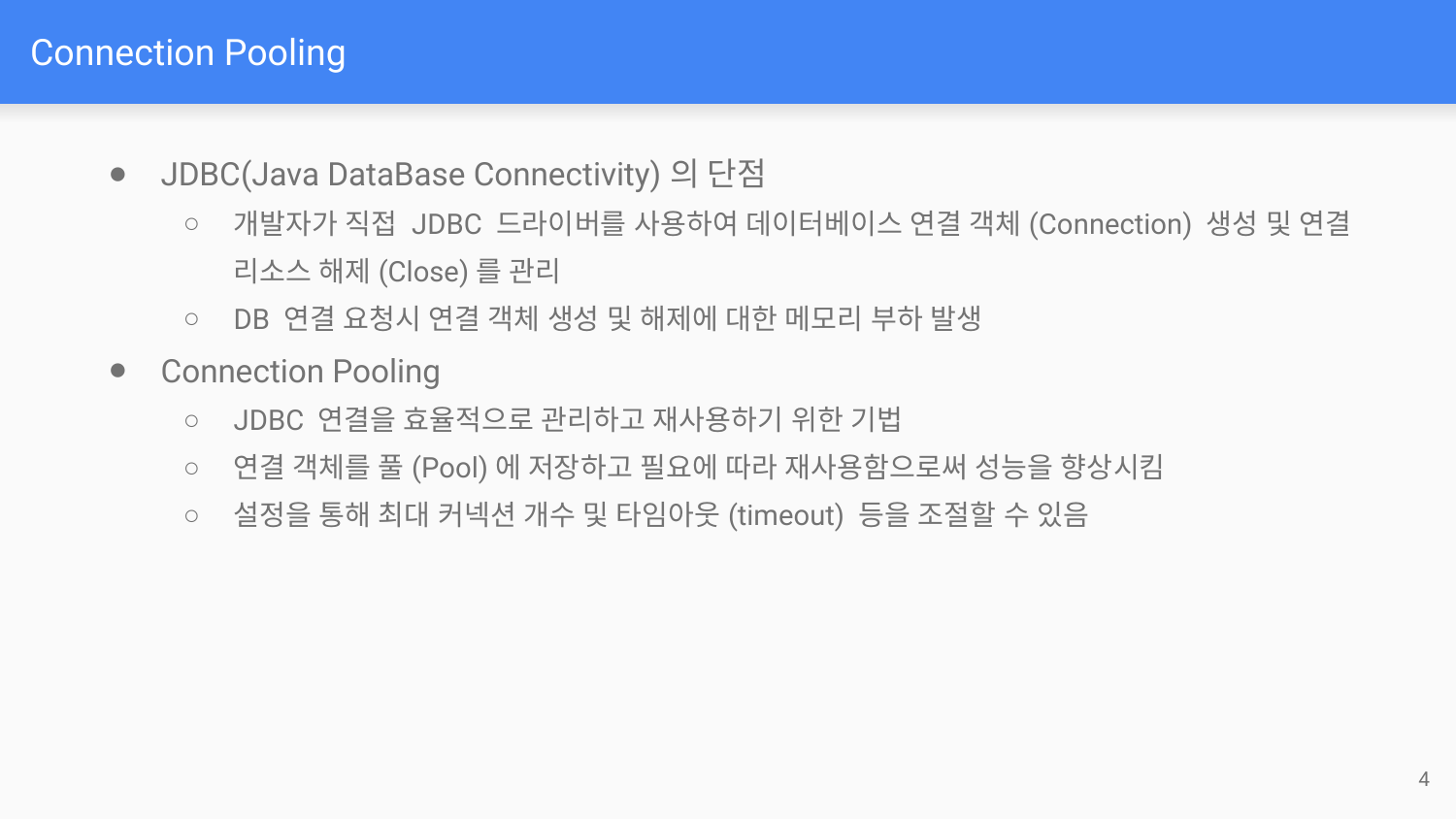

# Connection Pooling
JDBC(Java DataBase Connectivity)의 단점
개발자가 직접 JDBC 드라이버를 사용하여 데이터베이스 연결 객체(Connection) 생성 및 연결 리소스 해제(Close)를 관리
DB 연결 요청시 연결 객체 생성 및 해제에 대한 메모리 부하 발생
Connection Pooling
JDBC 연결을 효율적으로 관리하고 재사용하기 위한 기법
연결 객체를 풀(Pool)에 저장하고 필요에 따라 재사용함으로써 성능을 향상시킴
설정을 통해 최대 커넥션 개수 및 타임아웃(timeout) 등을 조절할 수 있음
4